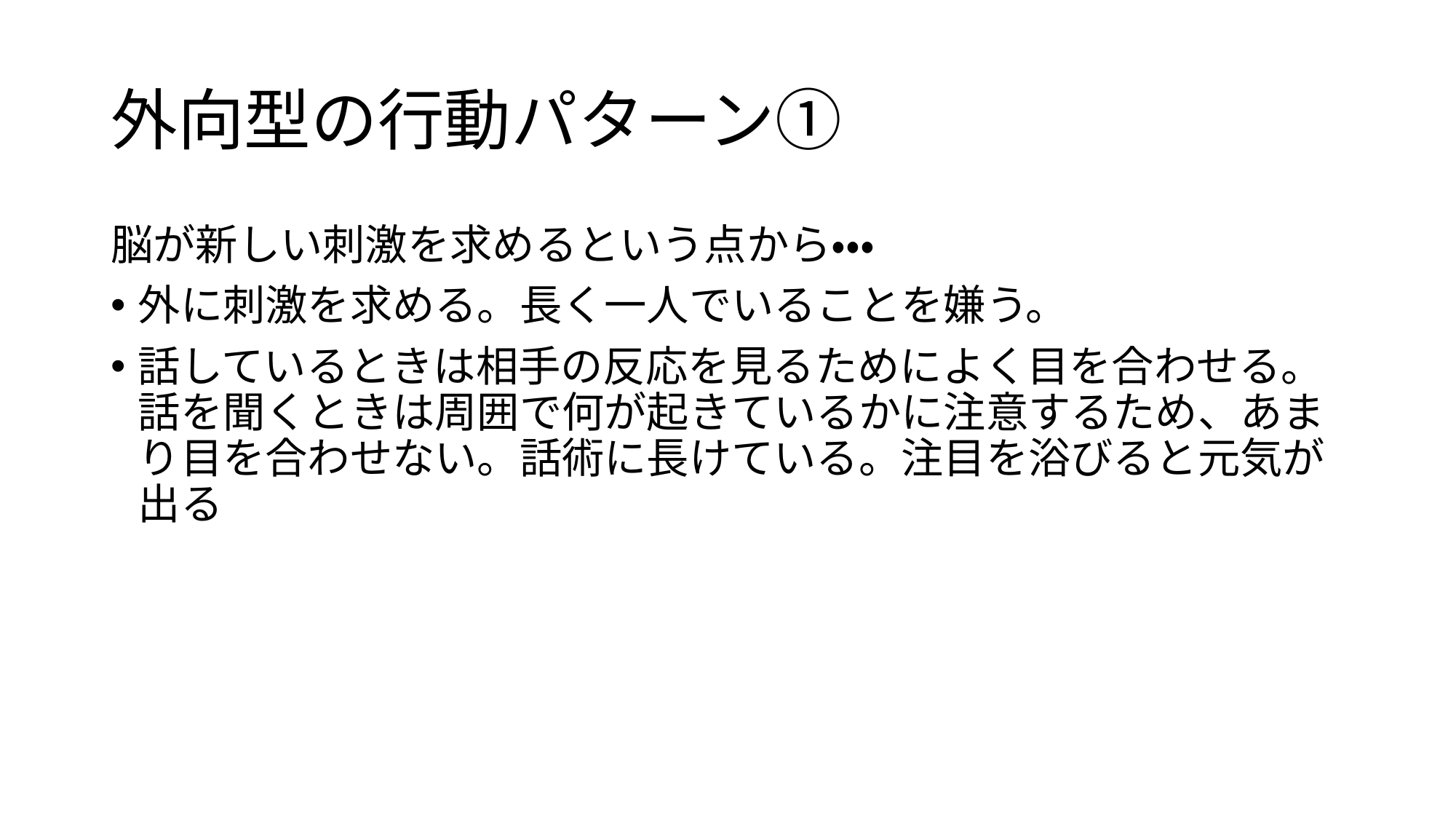

# 外向型の行動パターン①
脳が新しい刺激を求めるという点から・・・
外に刺激を求める。長く一人でいることを嫌う。
話しているときは相手の反応を見るためによく目を合わせる。話を聞くときは周囲で何が起きているかに注意するため、あまり目を合わせない。話術に長けている。注目を浴びると元気が出る